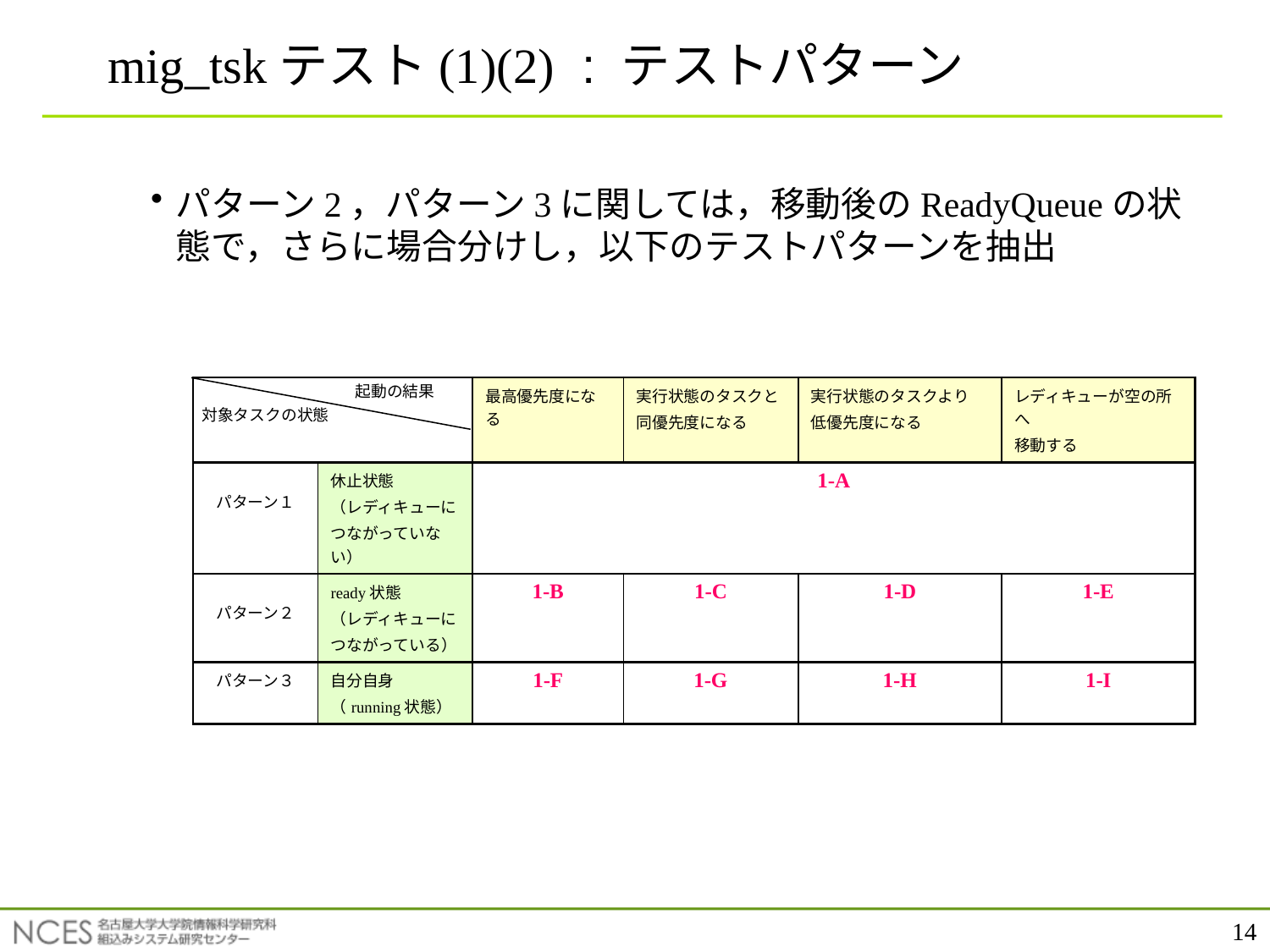

# mig_tskテスト(1)(2)  : テストパターン
パターン2，パターン3に関しては，移動後のReadyQueueの状態で，さらに場合分けし，以下のテストパターンを抽出
起動の結果
|  |  | 最高優先度になる | 実行状態のタスクと 同優先度になる | 実行状態のタスクより 低優先度になる | レディキューが空の所へ 移動する |
| --- | --- | --- | --- | --- | --- |
| パターン１ | 休止状態 （レディキューに つながっていない） | 1-A |  |  |  |
| パターン２ | ready状態 （レディキューに つながっている） | 1-B | 1-C | 1-D | 1-E |
| パターン３ | 自分自身 （running状態） | 1-F | 1-G | 1-H | 1-I |

対象タスクの状態
14